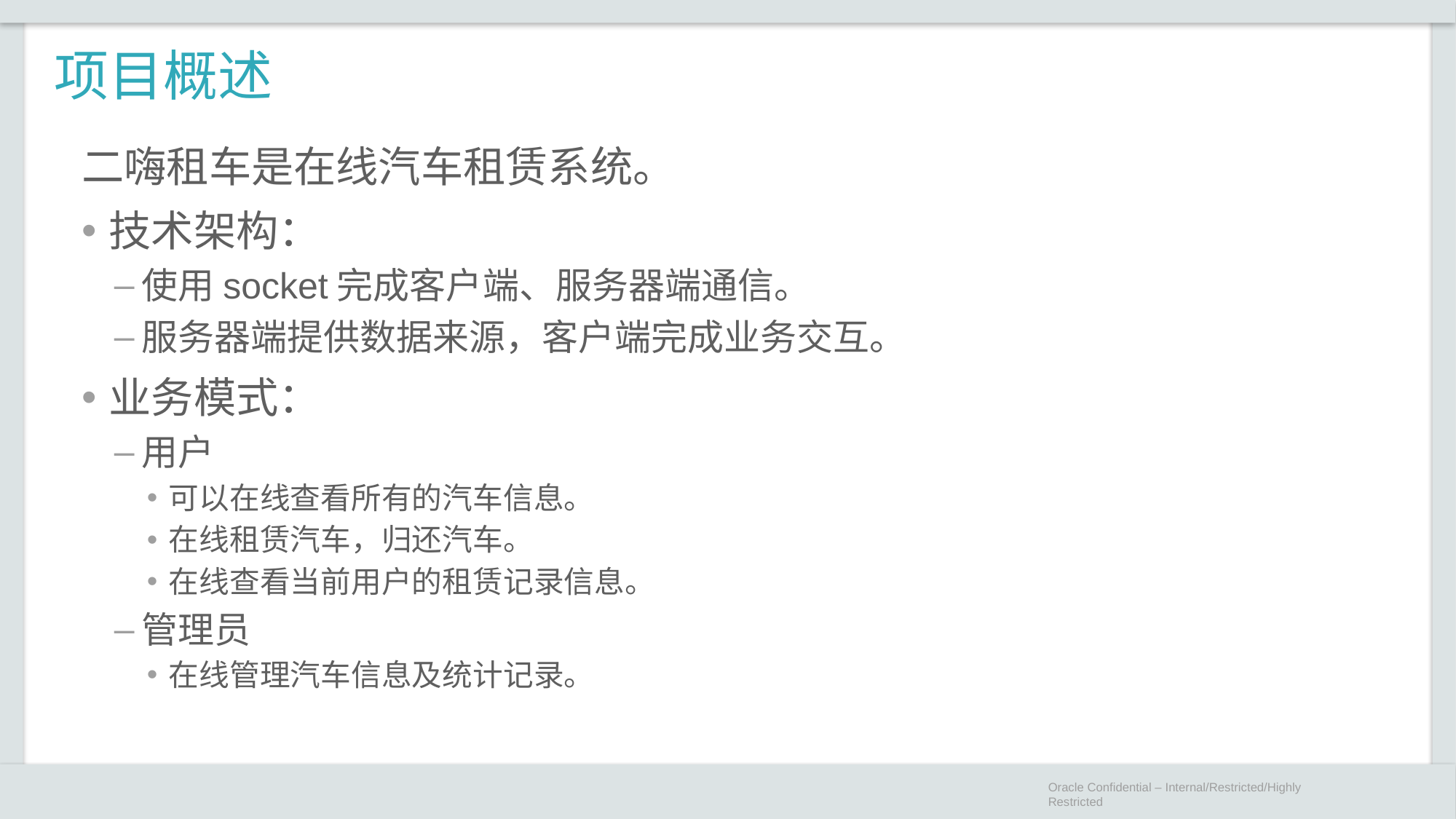

# 项目概述
二嗨租车是在线汽车租赁系统。
技术架构：
使用socket完成客户端、服务器端通信。
服务器端提供数据来源，客户端完成业务交互。
业务模式：
用户
可以在线查看所有的汽车信息。
在线租赁汽车，归还汽车。
在线查看当前用户的租赁记录信息。
管理员
在线管理汽车信息及统计记录。

Oracle Confidential – Internal/Restricted/Highly Restricted
2